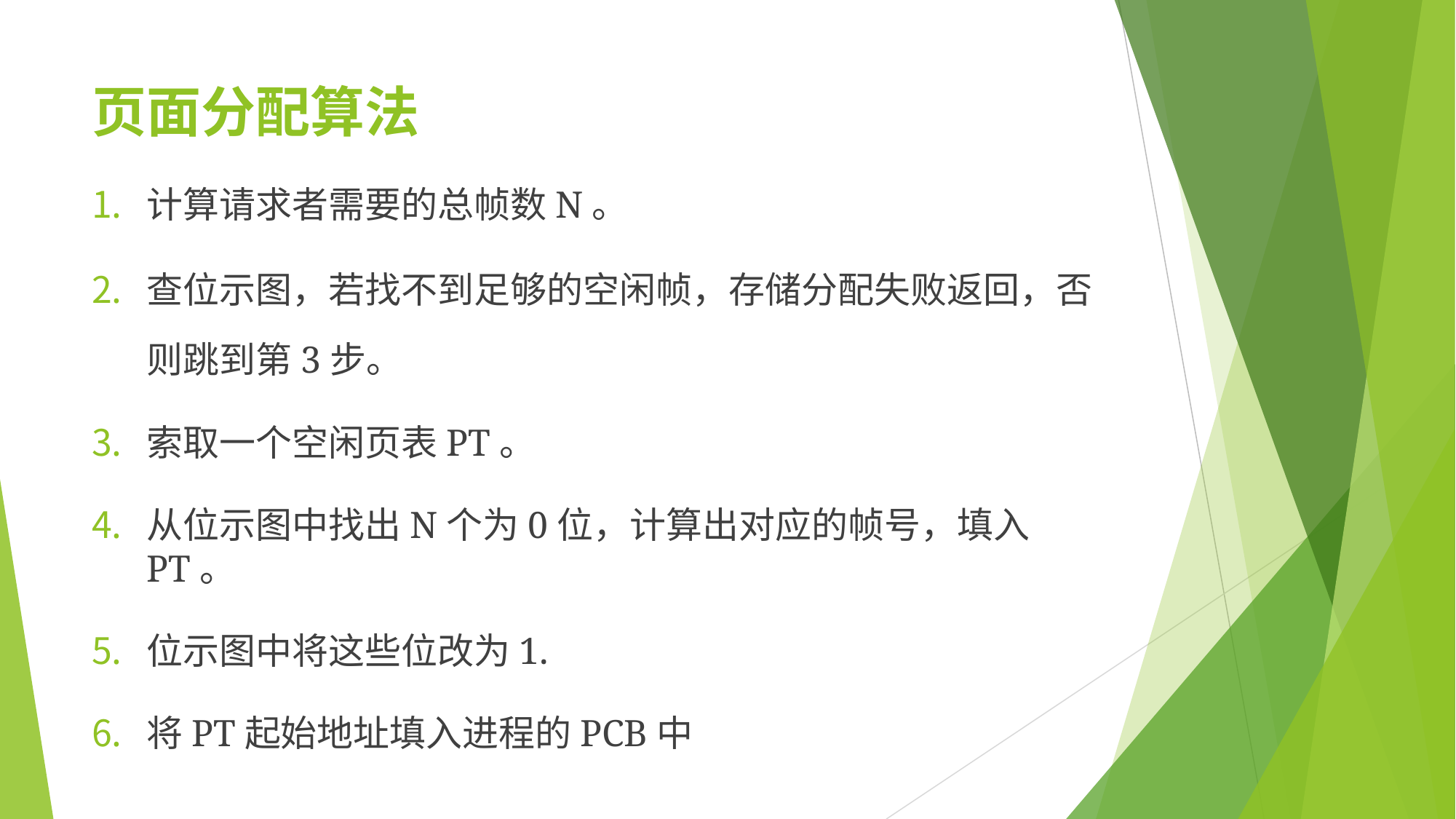

# 页面分配算法
计算请求者需要的总帧数N。
查位示图，若找不到足够的空闲帧，存储分配失败返回，否 则跳到第3步。

索取一个空闲页表PT。

从位示图中找出N个为0位，计算出对应的帧号，填入PT。

位示图中将这些位改为1.

将PT起始地址填入进程的PCB中